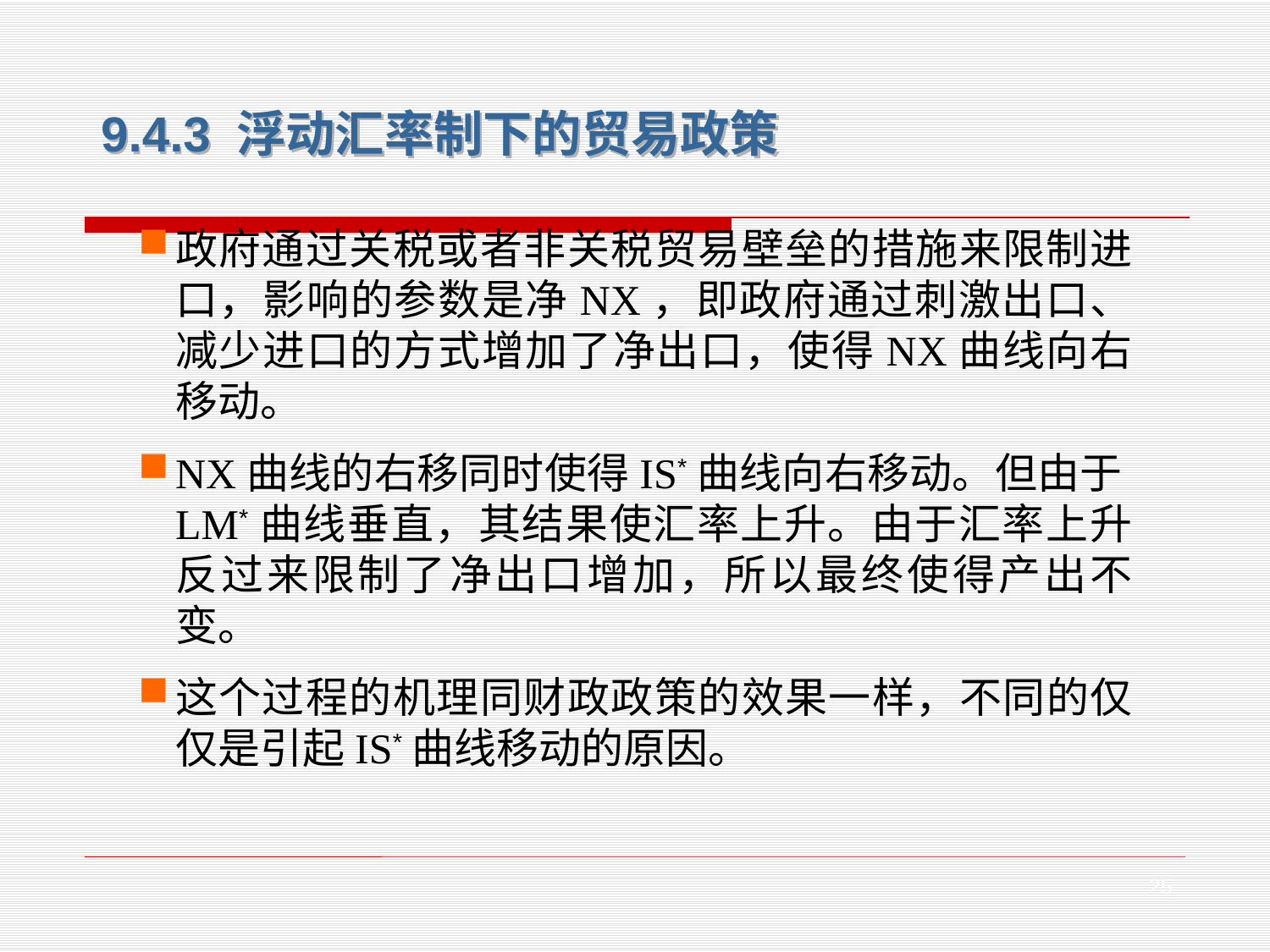

9.4.3 浮动汇率制下的贸易政策
政府通过关税或者非关税贸易壁垒的措施来限制进口，影响的参数是净NX，即政府通过刺激出口、减少进口的方式增加了净出口，使得NX曲线向右移动。
NX曲线的右移同时使得IS*曲线向右移动。但由于LM*曲线垂直，其结果使汇率上升。由于汇率上升反过来限制了净出口增加，所以最终使得产出不变。
这个过程的机理同财政政策的效果一样，不同的仅仅是引起IS*曲线移动的原因。
25